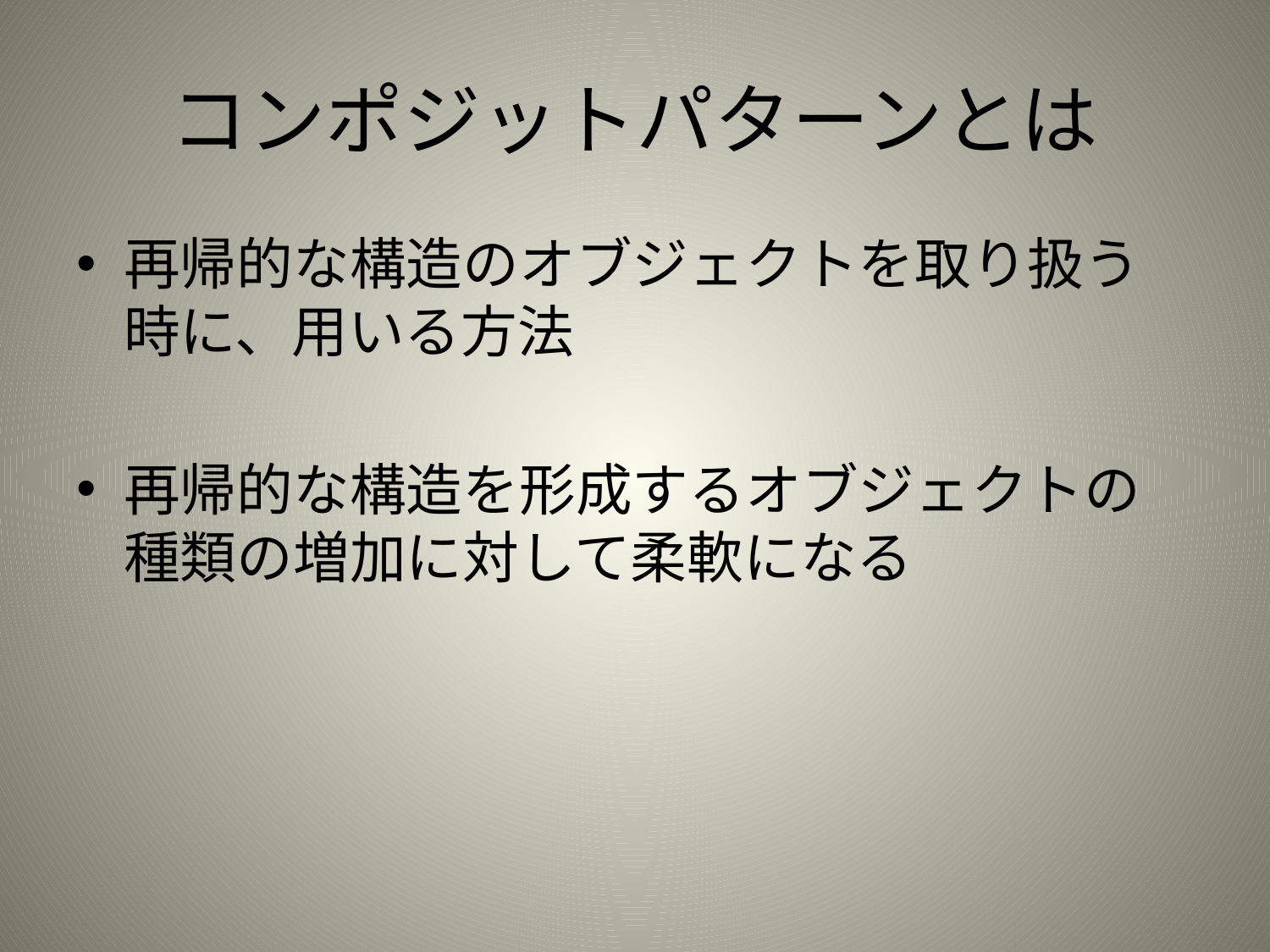

# コンポジットパターンとは
再帰的な構造のオブジェクトを取り扱う時に、用いる方法

再帰的な構造を形成するオブジェクトの種類の増加に対して柔軟になる